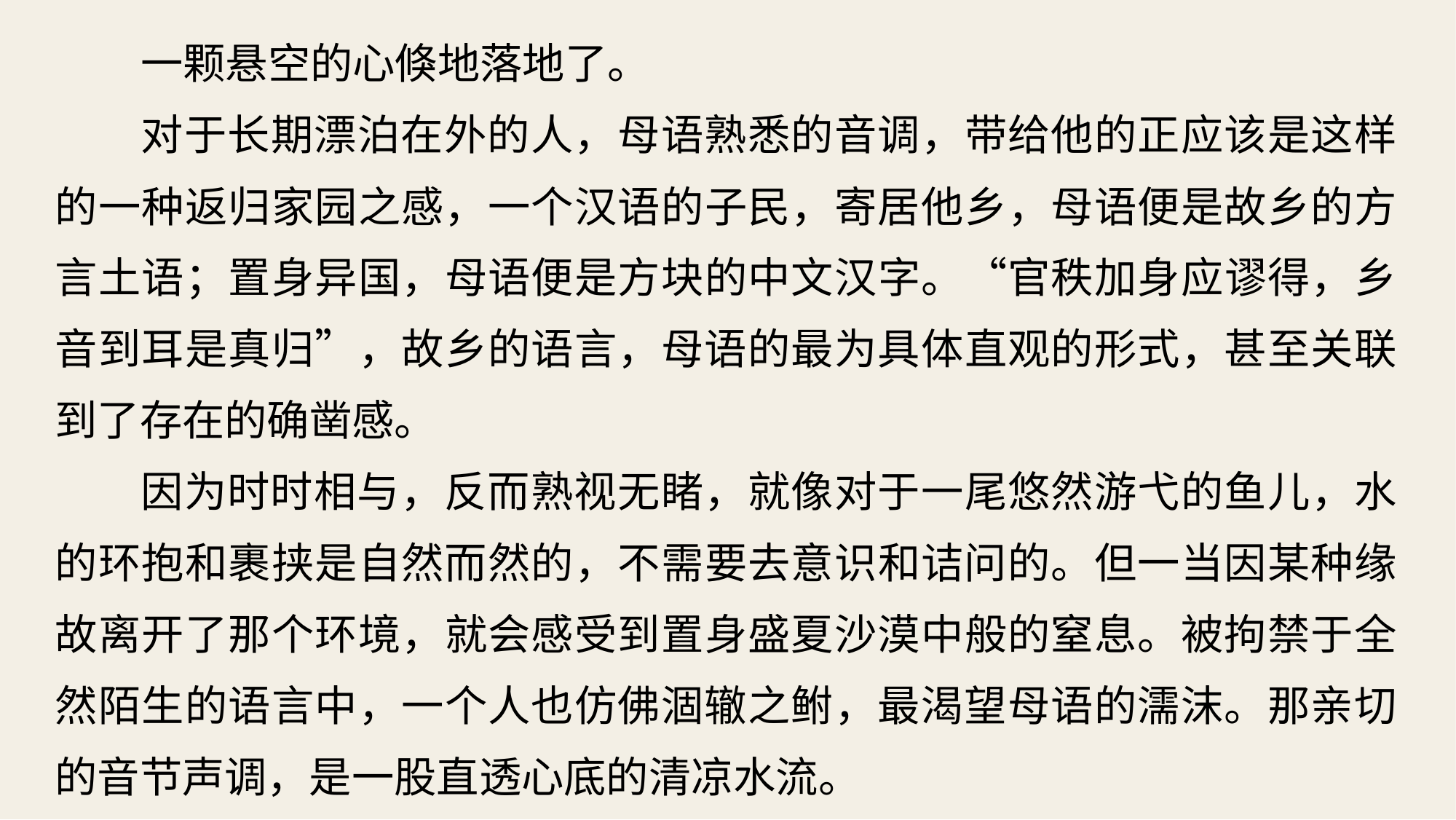

一颗悬空的心倏地落地了。
对于长期漂泊在外的人，母语熟悉的音调，带给他的正应该是这样的一种返归家园之感，一个汉语的子民，寄居他乡，母语便是故乡的方言土语；置身异国，母语便是方块的中文汉字。“官秩加身应谬得，乡音到耳是真归”，故乡的语言，母语的最为具体直观的形式，甚至关联到了存在的确凿感。
因为时时相与，反而熟视无睹，就像对于一尾悠然游弋的鱼儿，水的环抱和裹挟是自然而然的，不需要去意识和诘问的。但一当因某种缘故离开了那个环境，就会感受到置身盛夏沙漠中般的窒息。被拘禁于全然陌生的语言中，一个人也仿佛涸辙之鲋，最渴望母语的濡沫。那亲切的音节声调，是一股直透心底的清凉水流。